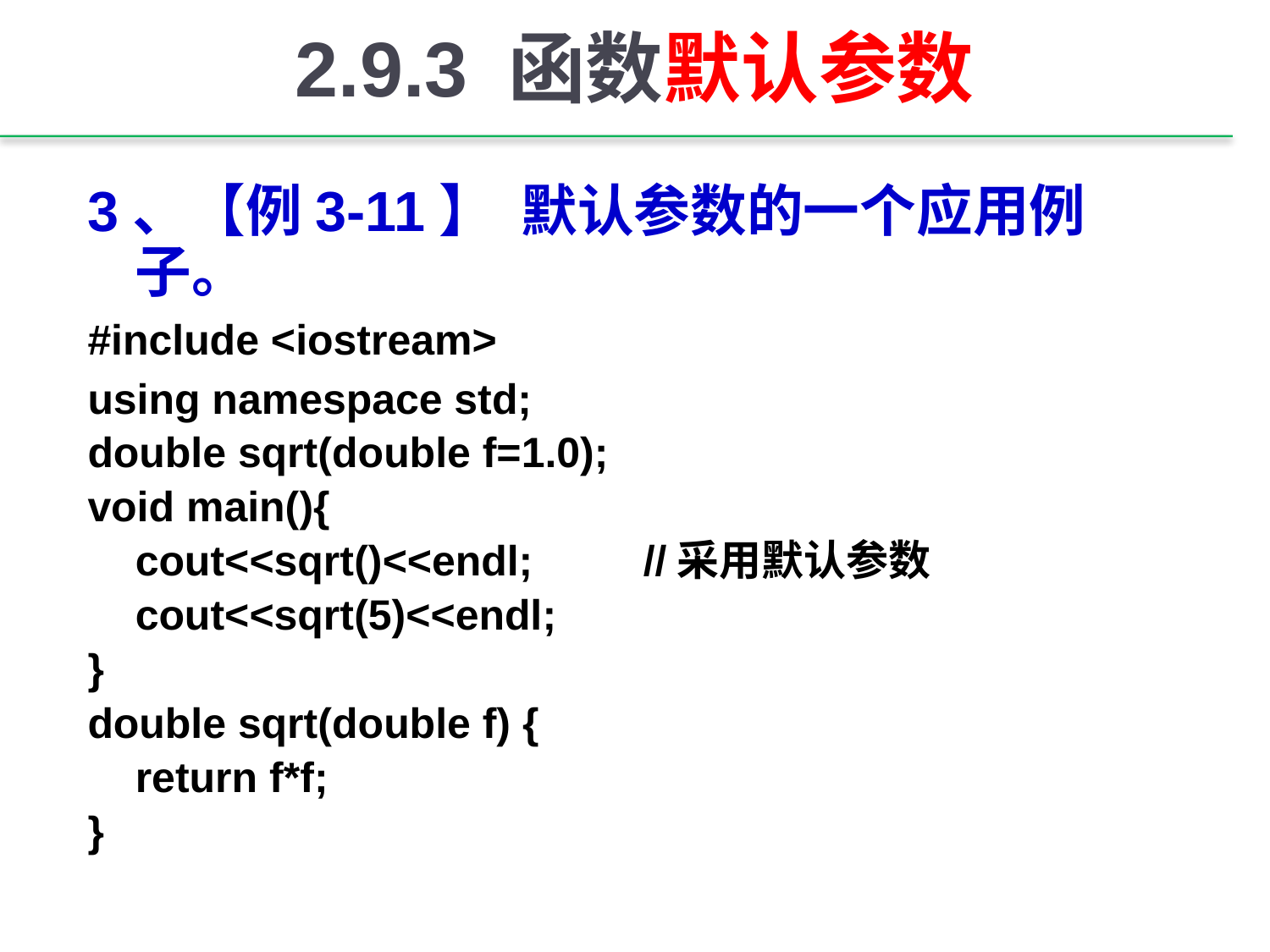

# 2.9.3 函数默认参数
3、【例3-11】  默认参数的一个应用例子。
#include <iostream>
using namespace std;
double sqrt(double f=1.0);
void main(){
	cout<<sqrt()<<endl; 	//采用默认参数
	cout<<sqrt(5)<<endl;
}
double sqrt(double f) {
	return f*f;
}